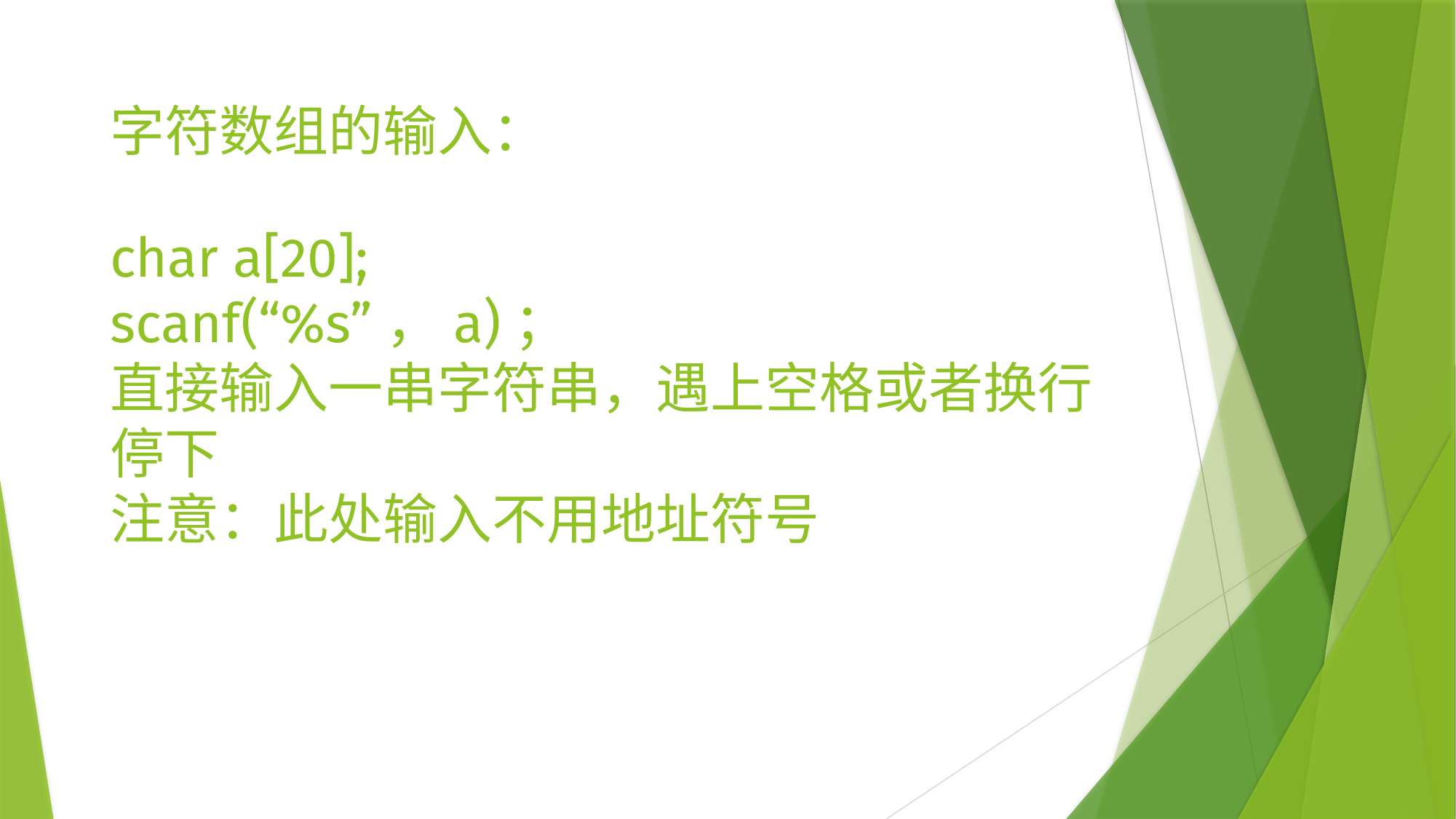

字符数组的输入：
# char a[20]; scanf(“%s”，a)； 直接输入一串字符串，遇上空格或者换行停下 注意：此处输入不用地址符号